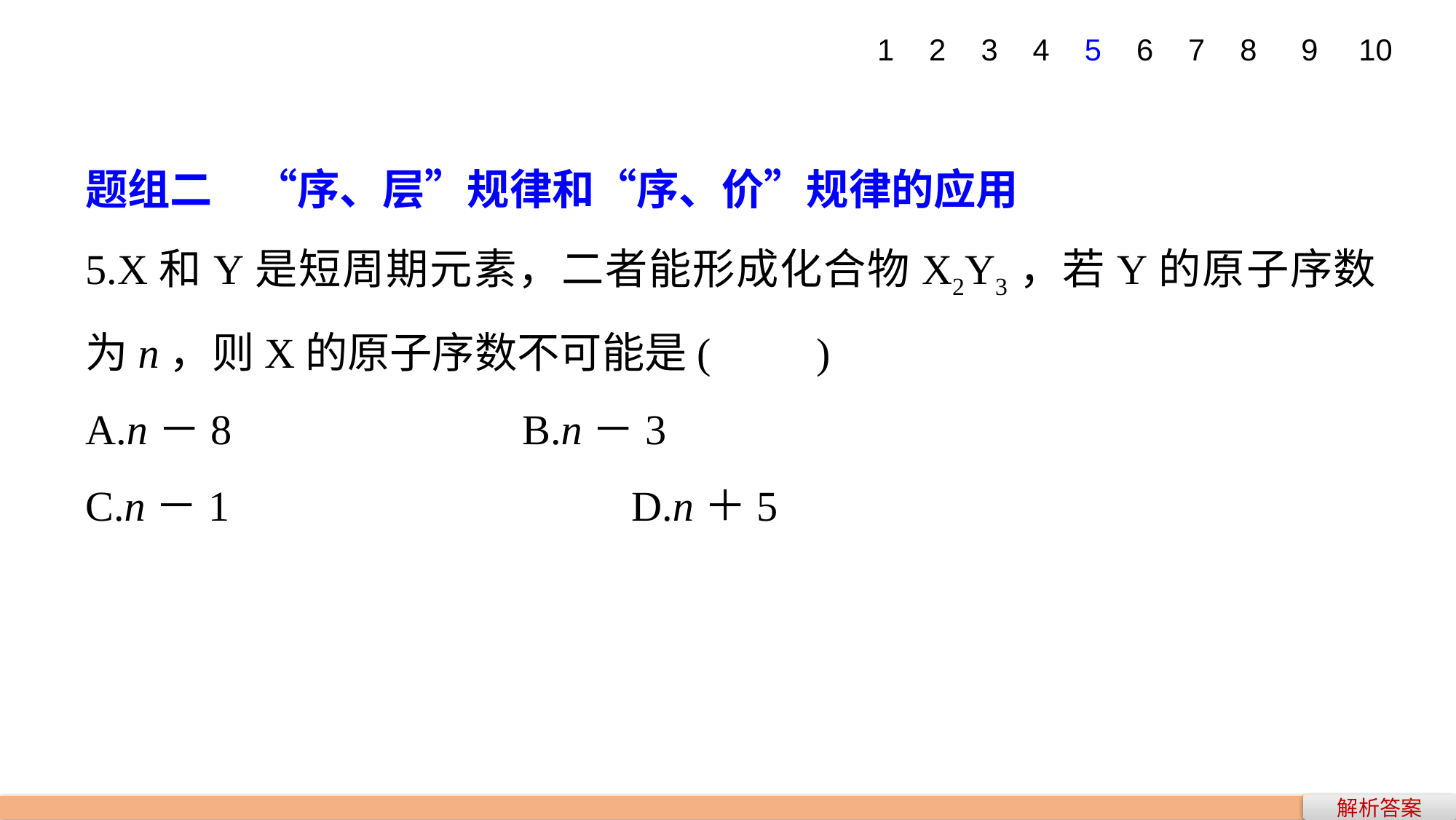

1
2
3
4
5
6
7
8
9
10
题组二　“序、层”规律和“序、价”规律的应用
5.X和Y是短周期元素，二者能形成化合物X2Y3，若Y的原子序数为n，则X的原子序数不可能是(　　)
A.n－8  			B.n－3
C.n－1  				D.n＋5
解析答案